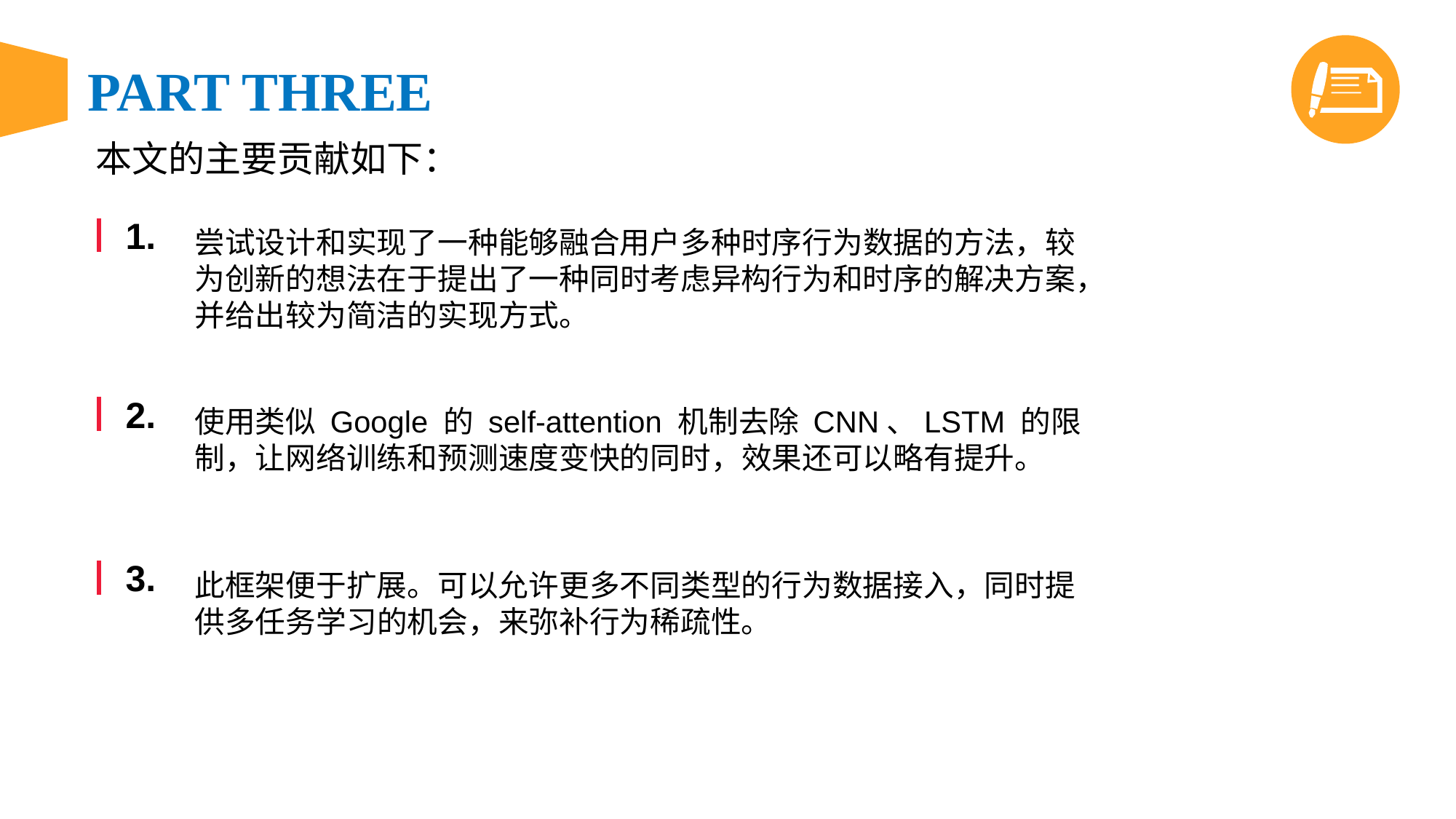

本文的主要贡献如下：

1.
尝试设计和实现了一种能够融合用户多种时序行为数据的方法，较为创新的想法在于提出了一种同时考虑异构行为和时序的解决方案，并给出较为简洁的实现方式。
2.
使用类似 Google 的 self-attention 机制去除 CNN、LSTM 的限制，让网络训练和预测速度变快的同时，效果还可以略有提升。
3.
此框架便于扩展。可以允许更多不同类型的行为数据接入，同时提供多任务学习的机会，来弥补行为稀疏性。